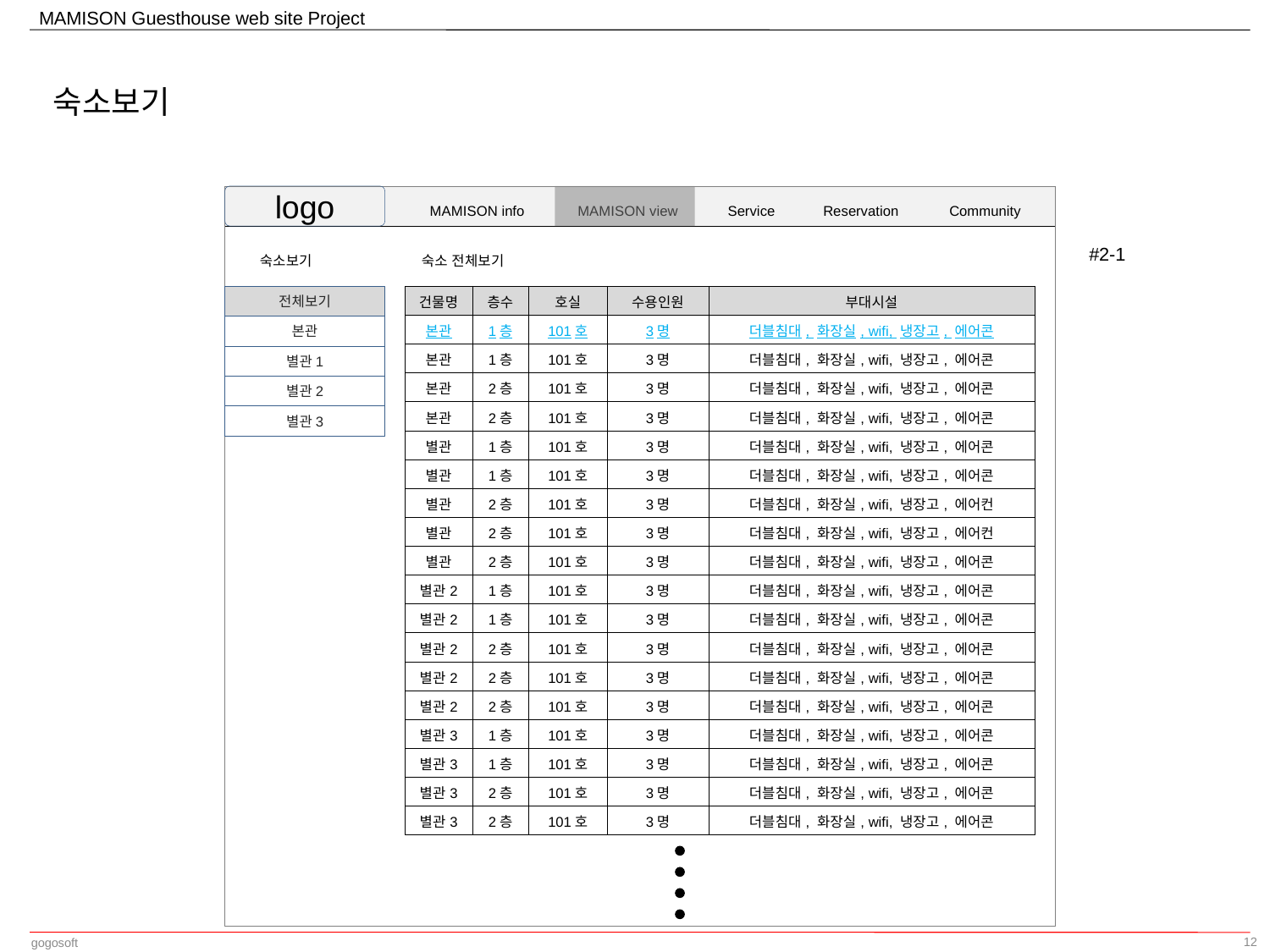

숙소보기

logo

MAMISON info
MAMISON view
Service
Reservation
Community
#2-1
숙소보기
숙소 전체보기
전체보기
| 건물명 | 층수 | 호실 | 수용인원 | 부대시설 |
| --- | --- | --- | --- | --- |
| 본관 | 1층 | 101호 | 3명 | 더블침대, 화장실, wifi, 냉장고, 에어콘 |
| 본관 | 1층 | 101호 | 3명 | 더블침대, 화장실, wifi, 냉장고, 에어콘 |
| 본관 | 2층 | 101호 | 3명 | 더블침대, 화장실, wifi, 냉장고, 에어콘 |
| 본관 | 2층 | 101호 | 3명 | 더블침대, 화장실, wifi, 냉장고, 에어콘 |
| 별관 | 1층 | 101호 | 3명 | 더블침대, 화장실, wifi, 냉장고, 에어콘 |
| 별관 | 1층 | 101호 | 3명 | 더블침대, 화장실, wifi, 냉장고, 에어콘 |
| 별관 | 2층 | 101호 | 3명 | 더블침대, 화장실, wifi, 냉장고, 에어컨 |
| 별관 | 2층 | 101호 | 3명 | 더블침대, 화장실, wifi, 냉장고, 에어컨 |
| 별관 | 2층 | 101호 | 3명 | 더블침대, 화장실, wifi, 냉장고, 에어콘 |
| 별관2 | 1층 | 101호 | 3명 | 더블침대, 화장실, wifi, 냉장고, 에어콘 |
| 별관2 | 1층 | 101호 | 3명 | 더블침대, 화장실, wifi, 냉장고, 에어콘 |
| 별관2 | 2층 | 101호 | 3명 | 더블침대, 화장실, wifi, 냉장고, 에어콘 |
| 별관2 | 2층 | 101호 | 3명 | 더블침대, 화장실, wifi, 냉장고, 에어콘 |
| 별관2 | 2층 | 101호 | 3명 | 더블침대, 화장실, wifi, 냉장고, 에어콘 |
| 별관3 | 1층 | 101호 | 3명 | 더블침대, 화장실, wifi, 냉장고, 에어콘 |
| 별관3 | 1층 | 101호 | 3명 | 더블침대, 화장실, wifi, 냉장고, 에어콘 |
| 별관3 | 2층 | 101호 | 3명 | 더블침대, 화장실, wifi, 냉장고, 에어콘 |
| 별관3 | 2층 | 101호 | 3명 | 더블침대, 화장실, wifi, 냉장고, 에어콘 |
본관
별관1
별관2
별관3

12
gogosoft